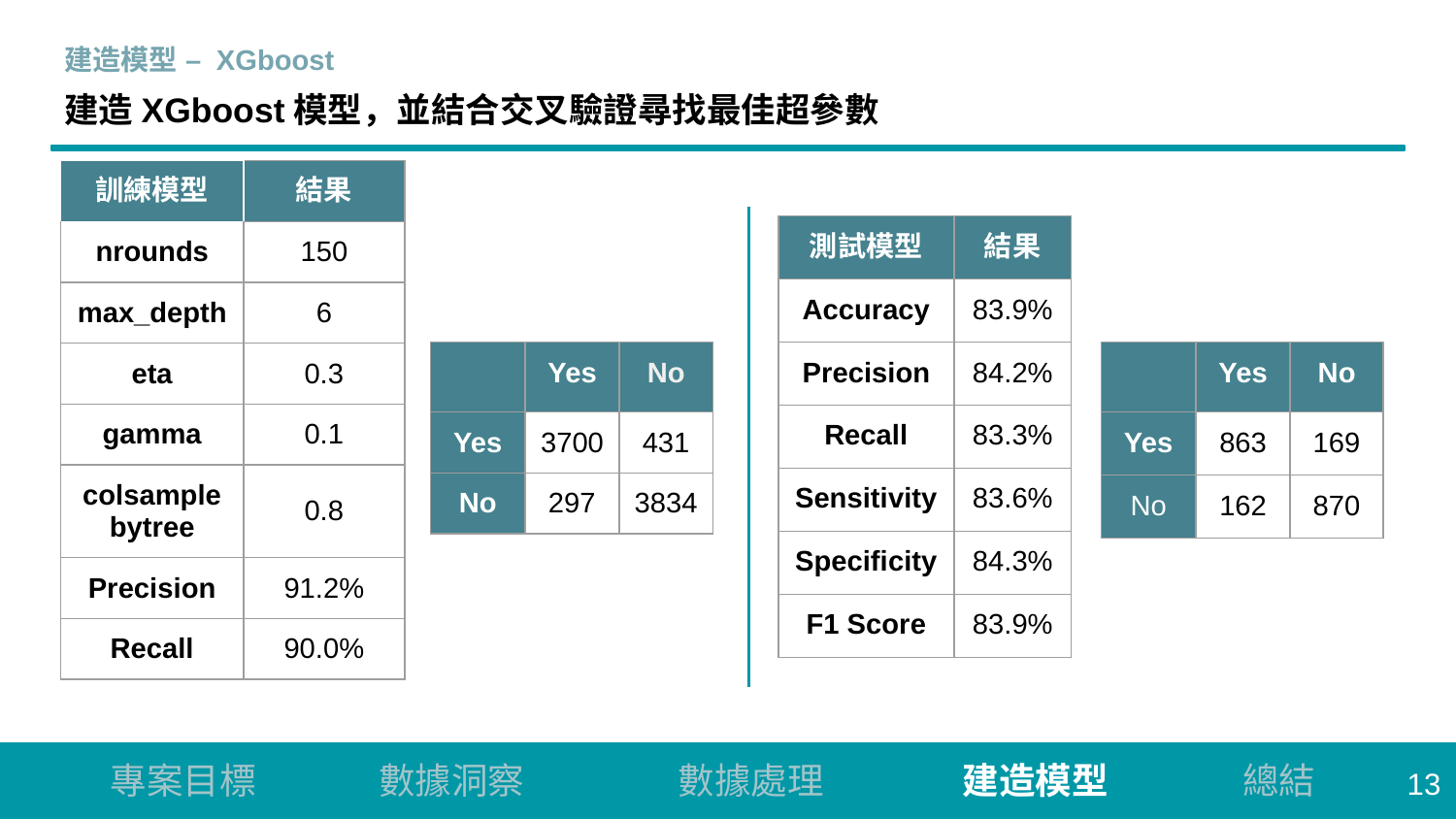

建造模型 – XGboost
# 建造XGboost模型，並結合交叉驗證尋找最佳超參數

| 訓練模型 | 結果 |
| --- | --- |
| nrounds | 150 |
| max\_depth | 6 |
| eta | 0.3 |
| gamma | 0.1 |
| colsamplebytree | 0.8 |
| Precision | 91.2% |
| Recall | 90.0% |
| 測試模型 | 結果 |
| --- | --- |
| Accuracy | 83.9% |
| Precision | 84.2% |
| Recall | 83.3% |
| Sensitivity | 83.6% |
| Specificity | 84.3% |
| F1 Score | 83.9% |
|  | Yes | No |
| --- | --- | --- |
| Yes | 3700 | 431 |
| No | 297 | 3834 |
|  | Yes | No |
| --- | --- | --- |
| Yes | 863 | 169 |
| No | 162 | 870 |
專案目標

解決方案
結論
13
專案目標
總結

數據洞察
數據處理
建造模型
13
數據洞察
成效分析